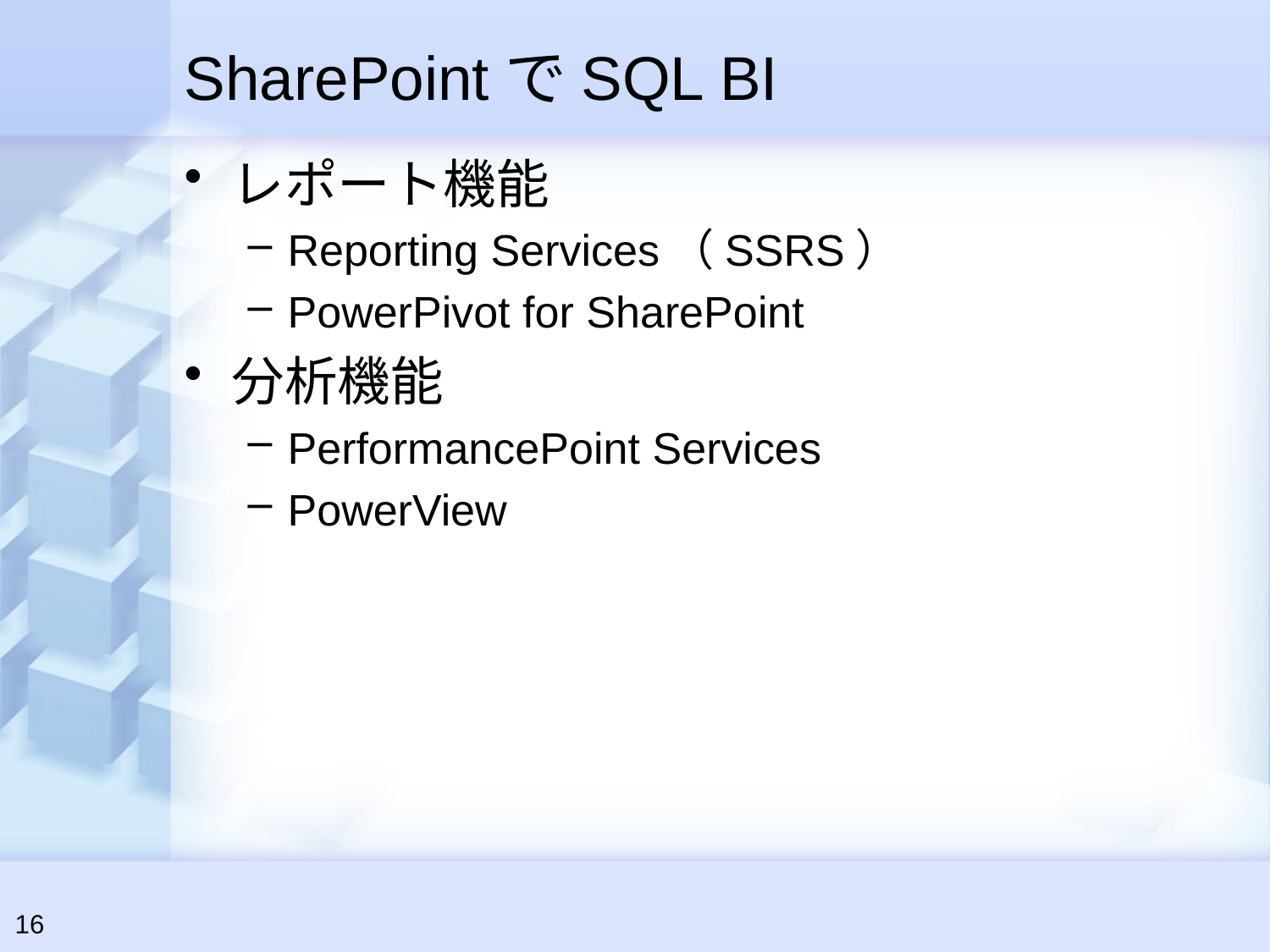

# SharePointでSQL BI
レポート機能
Reporting Services（SSRS）
PowerPivot for SharePoint
分析機能
PerformancePoint Services
PowerView

16